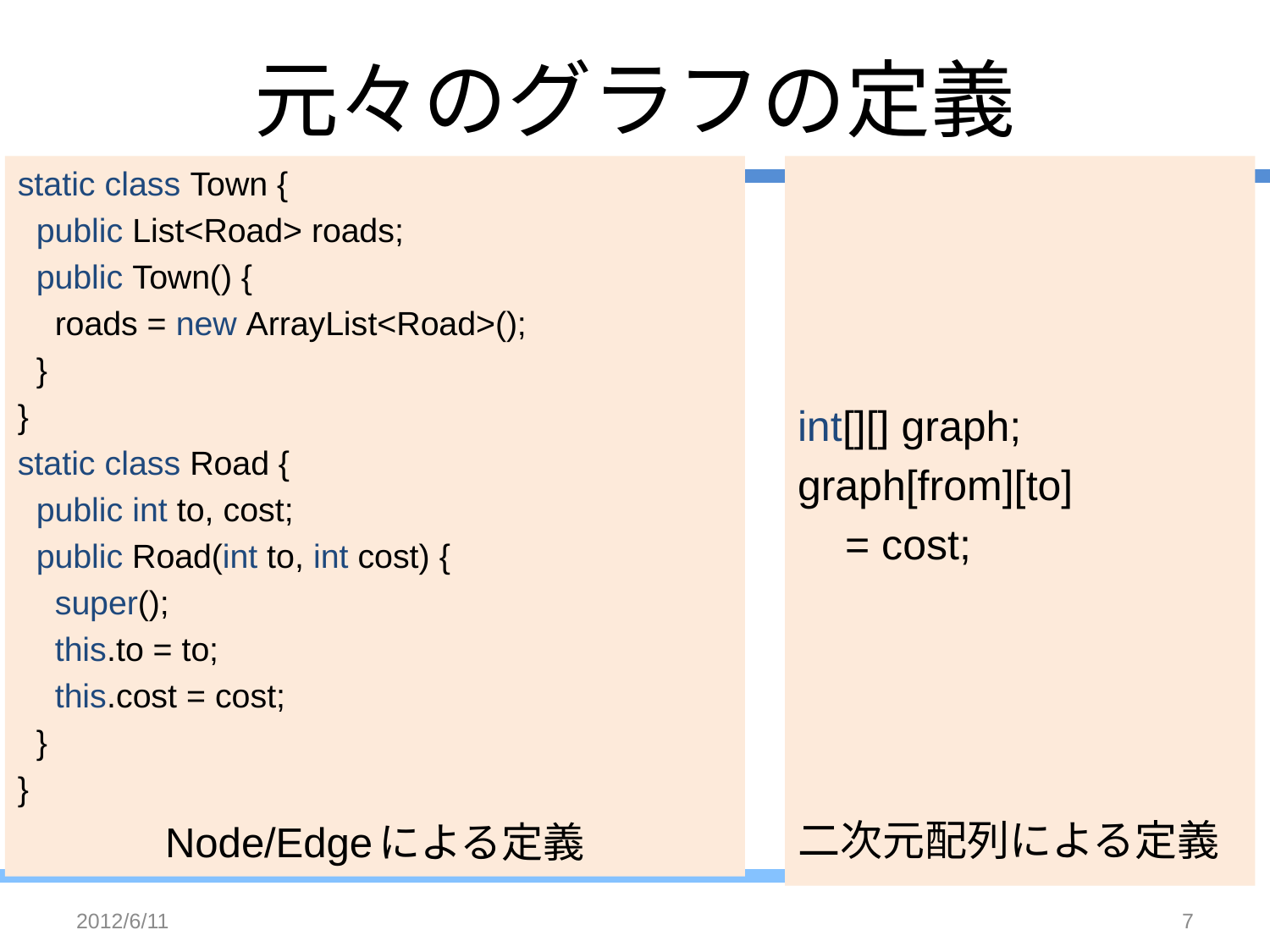

# 元々のグラフの定義
static class Town {
  public List<Road> roads;
  public Town() {
    roads = new ArrayList<Road>();
  }
}
static class Road {
  public int to, cost;
  public Road(int to, int cost) {
    super();
    this.to = to;
    this.cost = cost;
  }
}
Node/Edgeによる定義

int[][] graph;
graph[from][to]
    = cost;

二次元配列による定義
2012/6/11

7